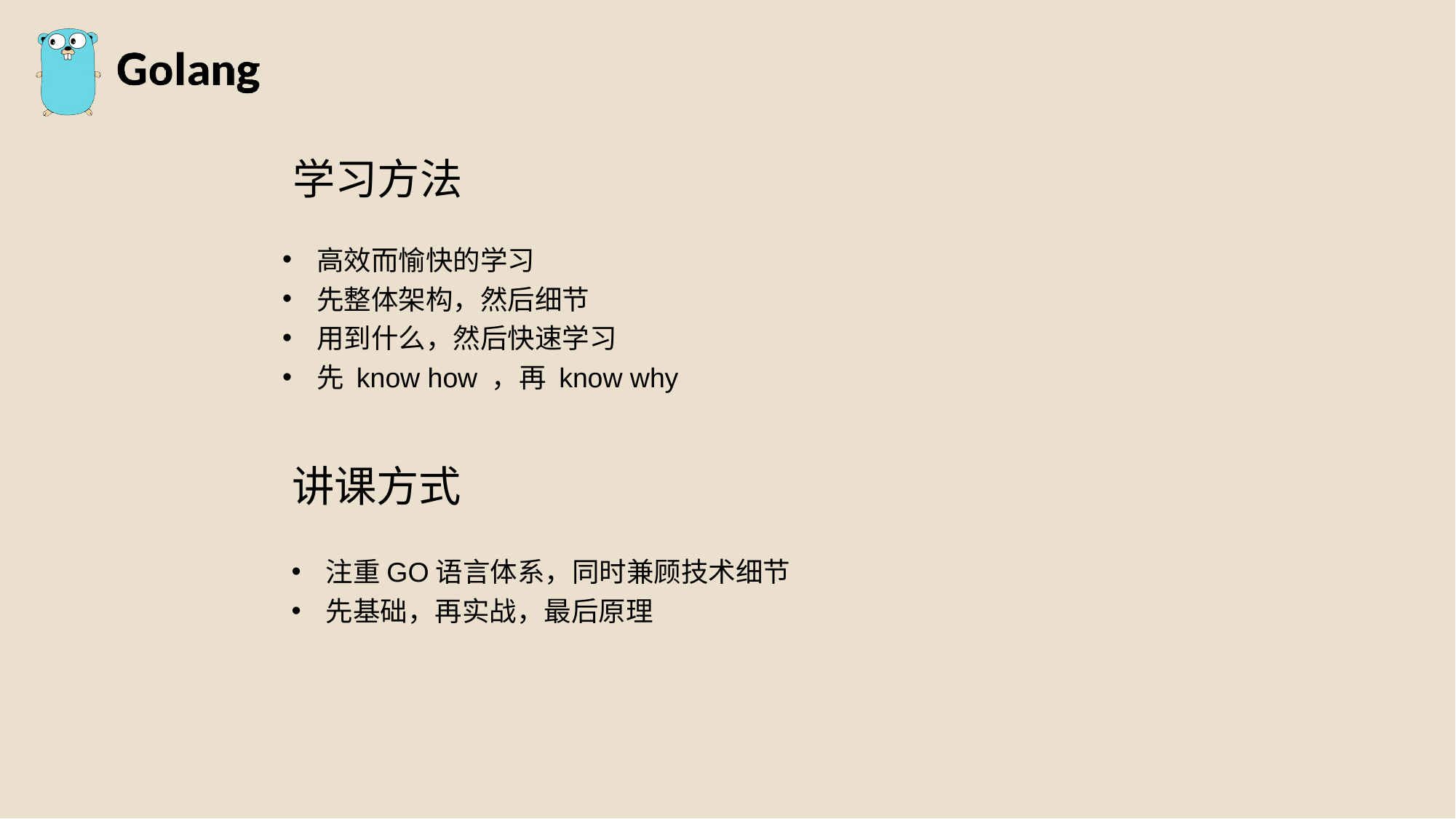

学习方法
高效而愉快的学习
先整体架构，然后细节
用到什么，然后快速学习
先 know how ，再 know why
讲课方式
注重GO语言体系，同时兼顾技术细节
先基础，再实战，最后原理